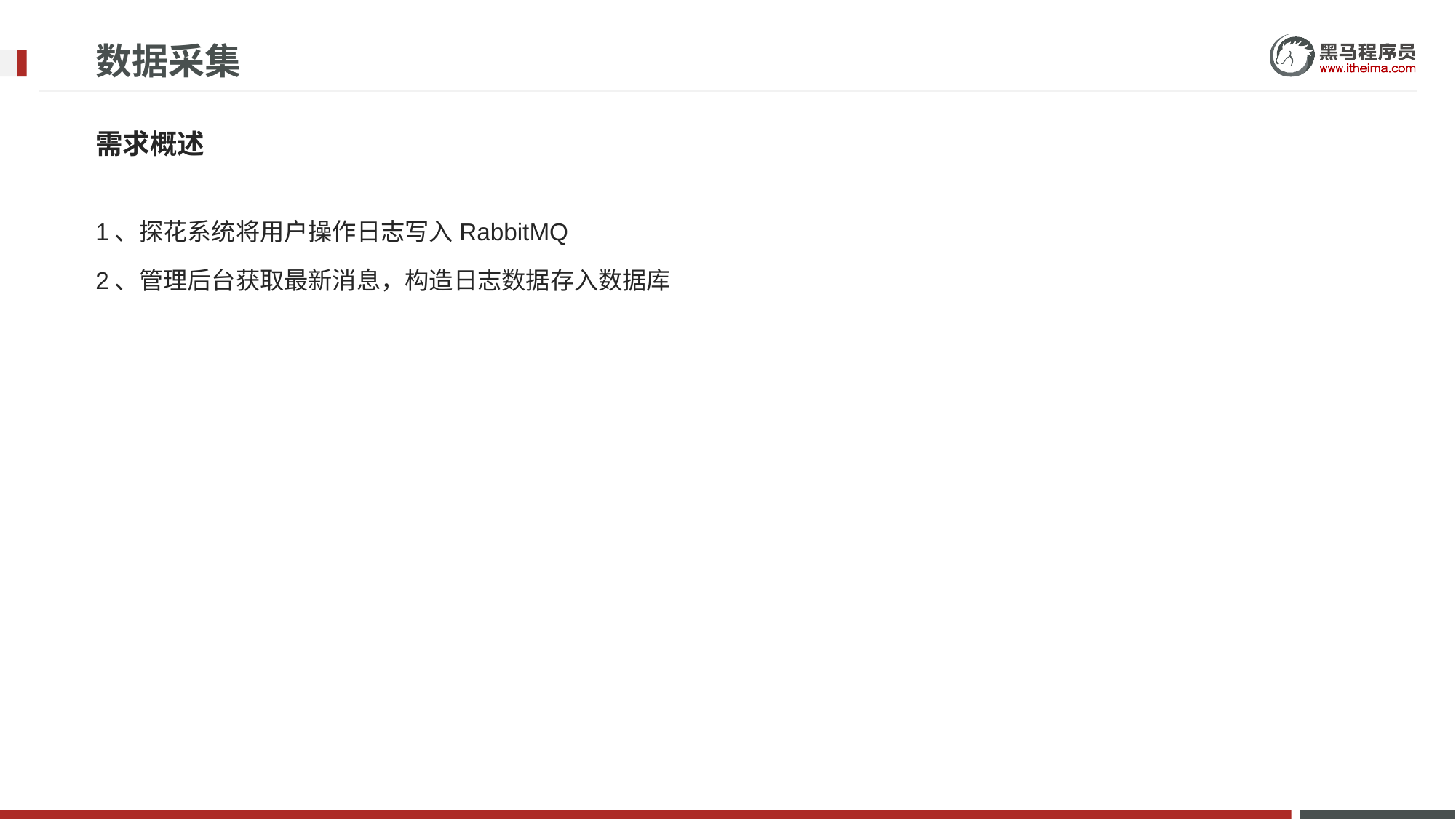

# 数据采集
需求概述
1、探花系统将用户操作日志写入RabbitMQ
2、管理后台获取最新消息，构造日志数据存入数据库